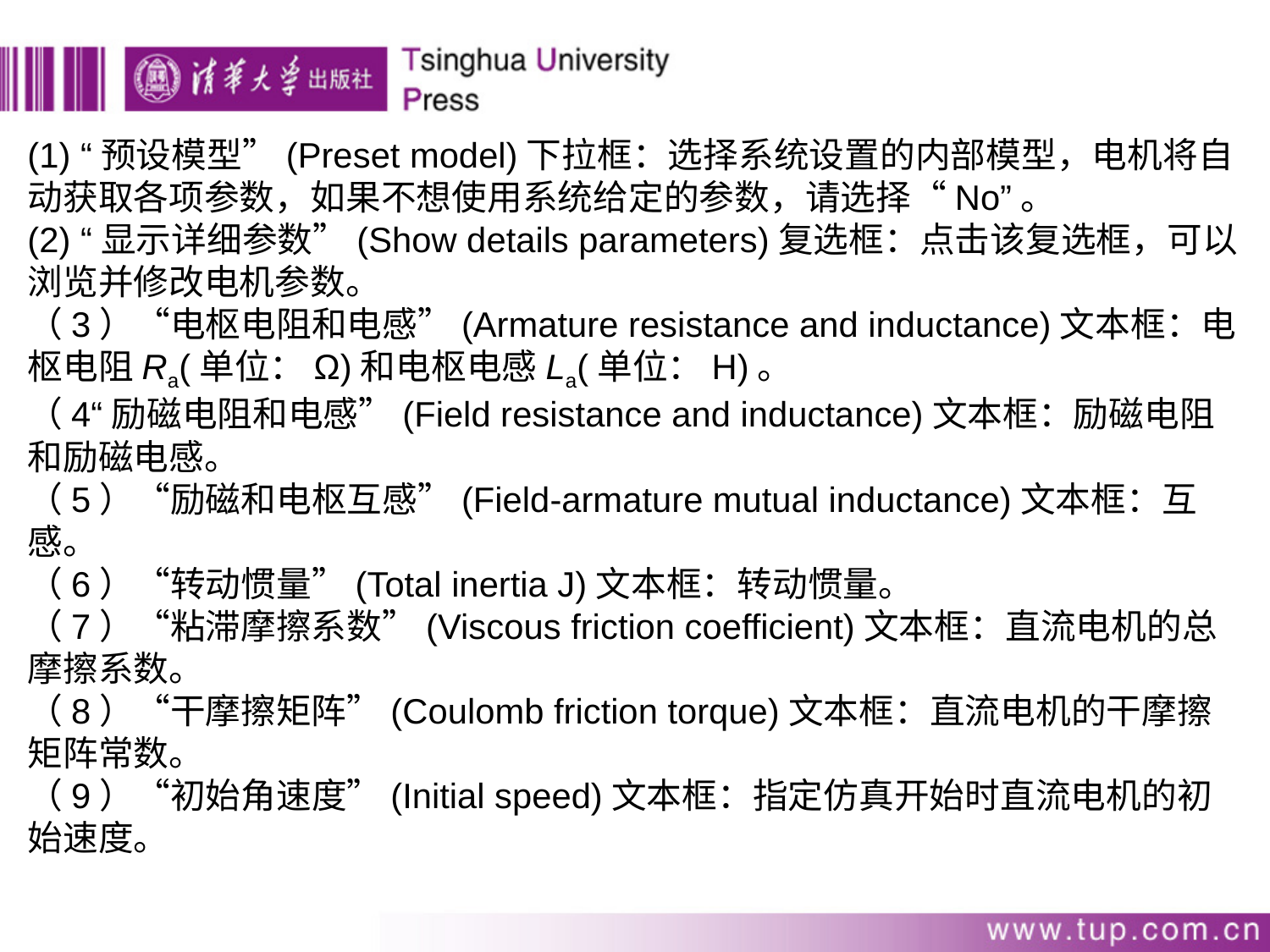

(1) “预设模型”(Preset model)下拉框：选择系统设置的内部模型，电机将自动获取各项参数，如果不想使用系统给定的参数，请选择“No”。
(2) “显示详细参数”(Show details parameters)复选框：点击该复选框，可以浏览并修改电机参数。
（3）“电枢电阻和电感”(Armature resistance and inductance)文本框：电枢电阻Ra(单位：Ω)和电枢电感La(单位：H)。
（4“励磁电阻和电感”(Field resistance and inductance)文本框：励磁电阻和励磁电感。
（5）“励磁和电枢互感”(Field-armature mutual inductance)文本框：互感。
（6）“转动惯量”(Total inertia J)文本框：转动惯量。
（7）“粘滞摩擦系数”(Viscous friction coefficient)文本框：直流电机的总摩擦系数。
（8）“干摩擦矩阵”(Coulomb friction torque)文本框：直流电机的干摩擦矩阵常数。
（9）“初始角速度”(Initial speed)文本框：指定仿真开始时直流电机的初始速度。